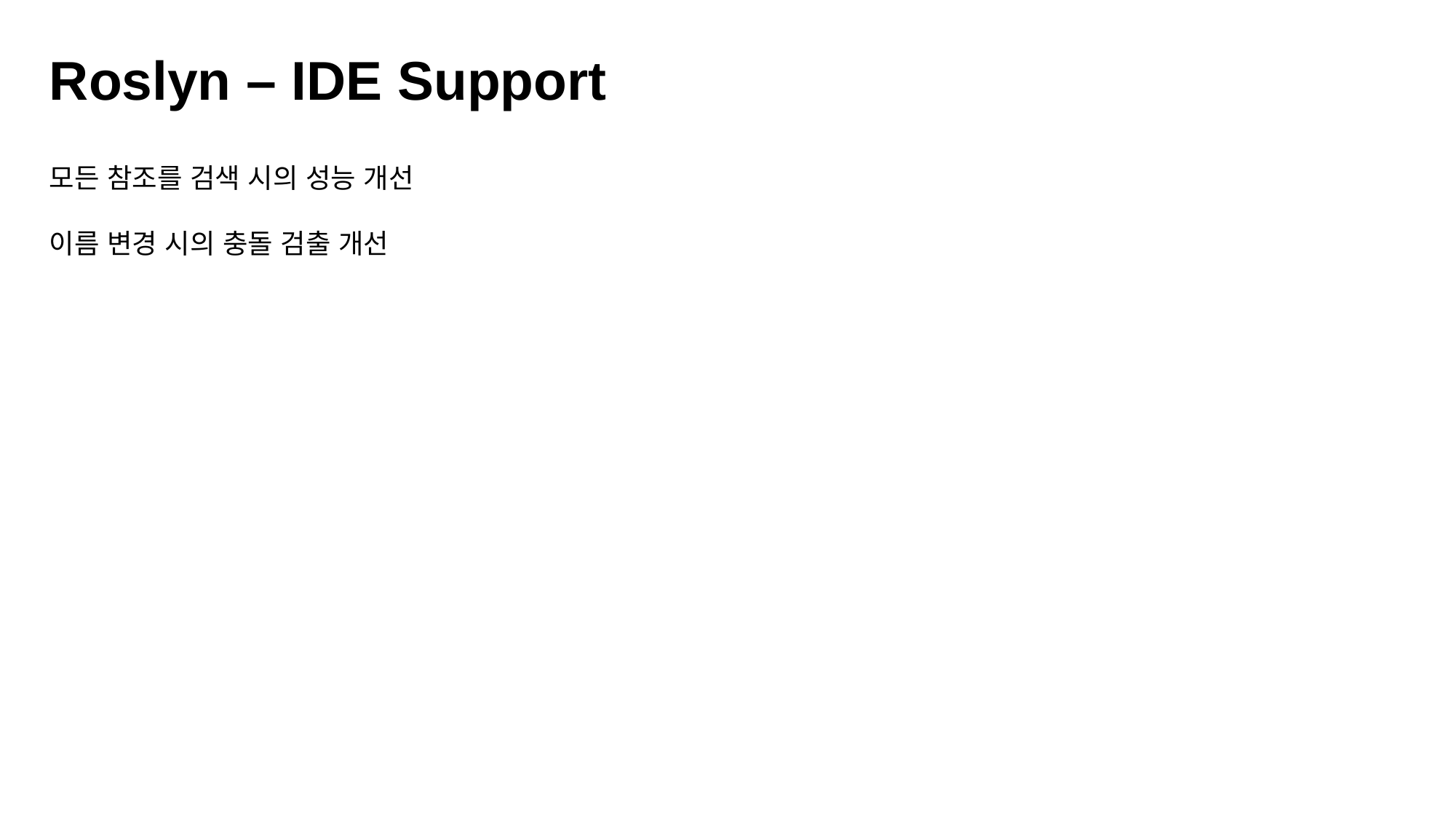

Roslyn – IDE Support
모든 참조를 검색 시의 성능 개선
이름 변경 시의 충돌 검출 개선